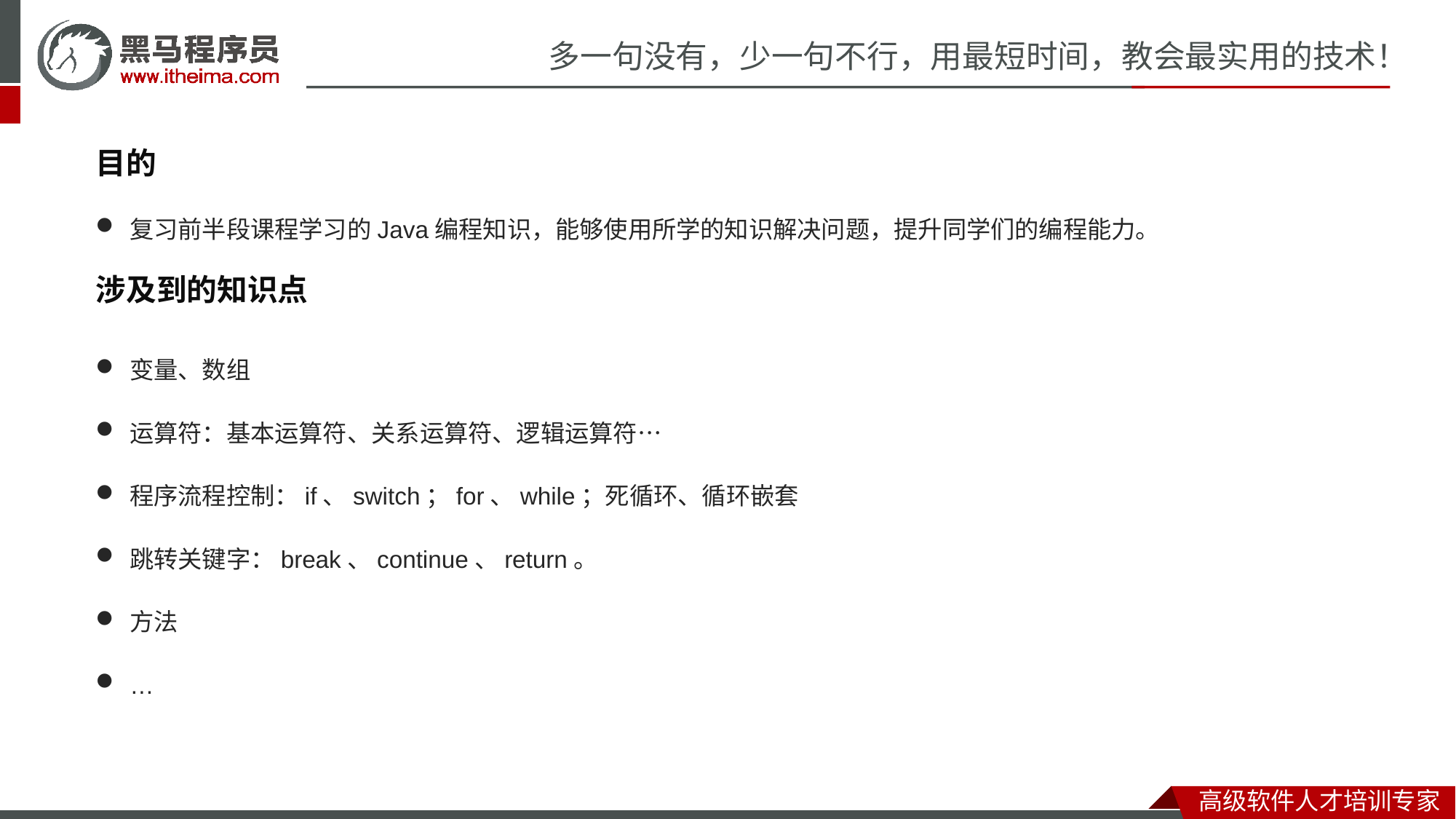

# 目的
复习前半段课程学习的Java编程知识，能够使用所学的知识解决问题，提升同学们的编程能力。
涉及到的知识点

变量、数组
运算符：基本运算符、关系运算符、逻辑运算符…
程序流程控制：if、switch；for、while；死循环、循环嵌套
跳转关键字：break、continue、return。
方法
…